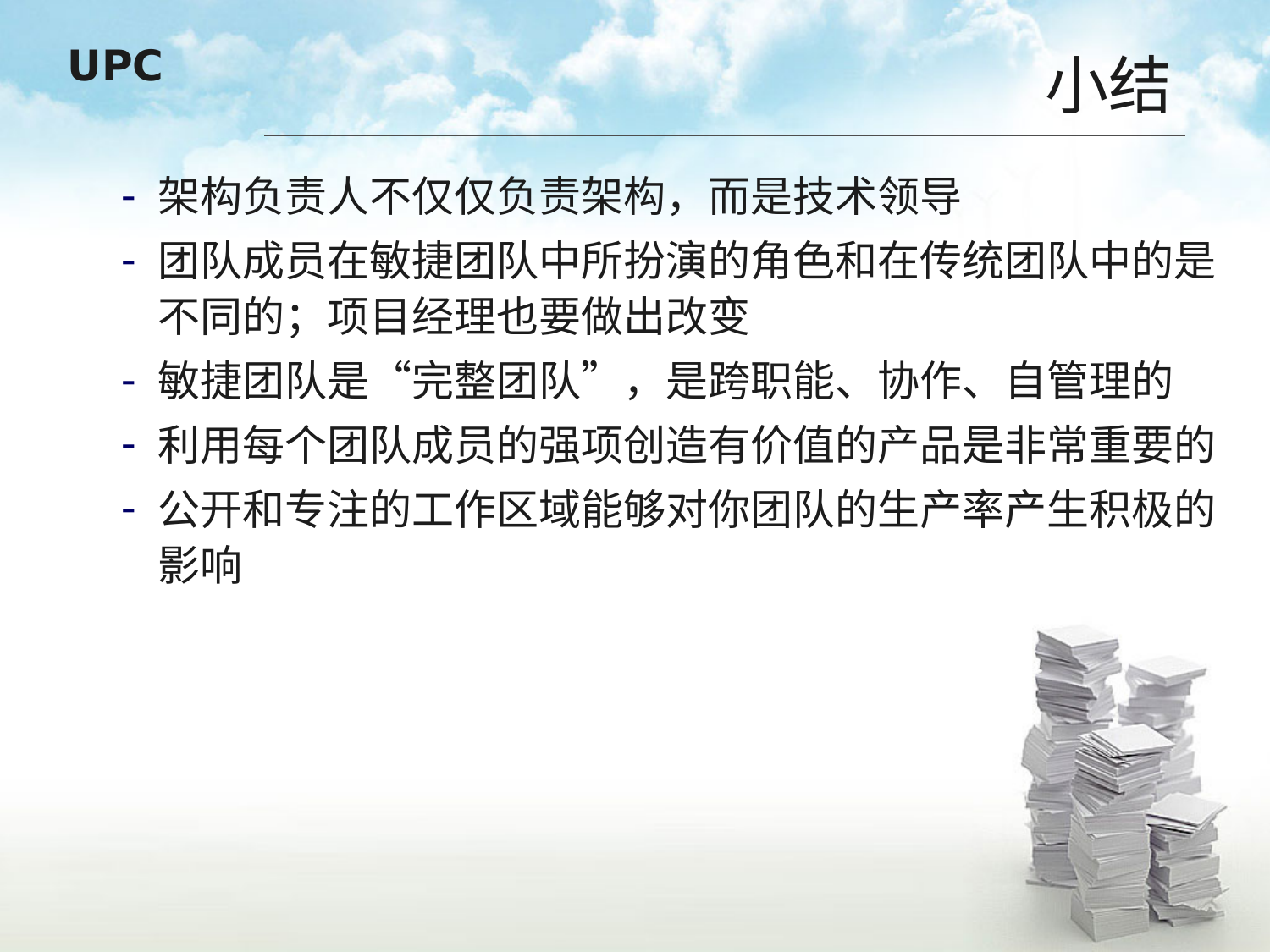

# 小结
架构负责人不仅仅负责架构，而是技术领导
团队成员在敏捷团队中所扮演的角色和在传统团队中的是不同的；项目经理也要做出改变
敏捷团队是“完整团队”，是跨职能、协作、自管理的
利用每个团队成员的强项创造有价值的产品是非常重要的
公开和专注的工作区域能够对你团队的生产率产生积极的影响